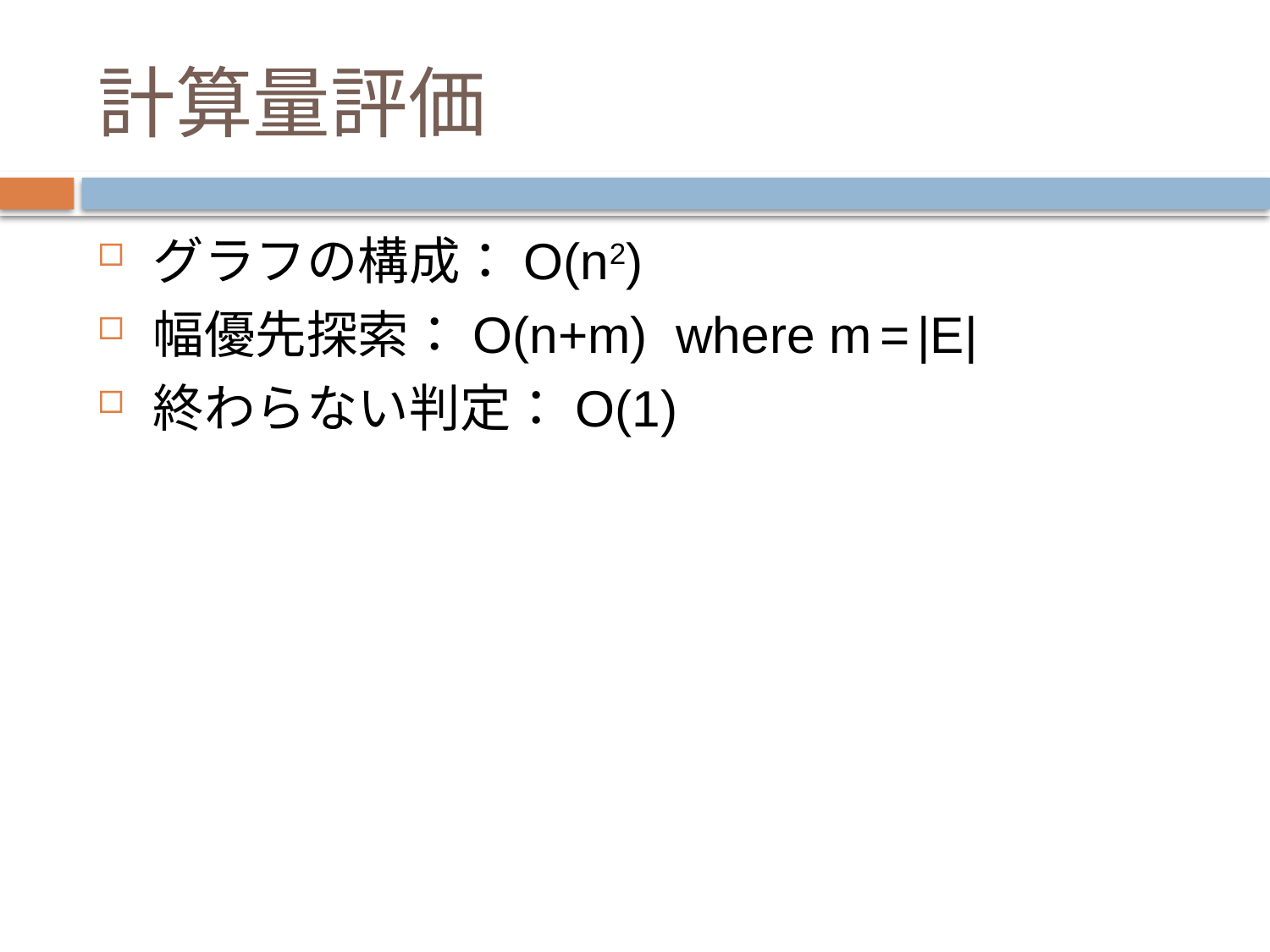

計算量評価
グラフの構成：O(n2)
幅優先探索：O(n+m)  where m = |E|
終わらない判定：O(1)